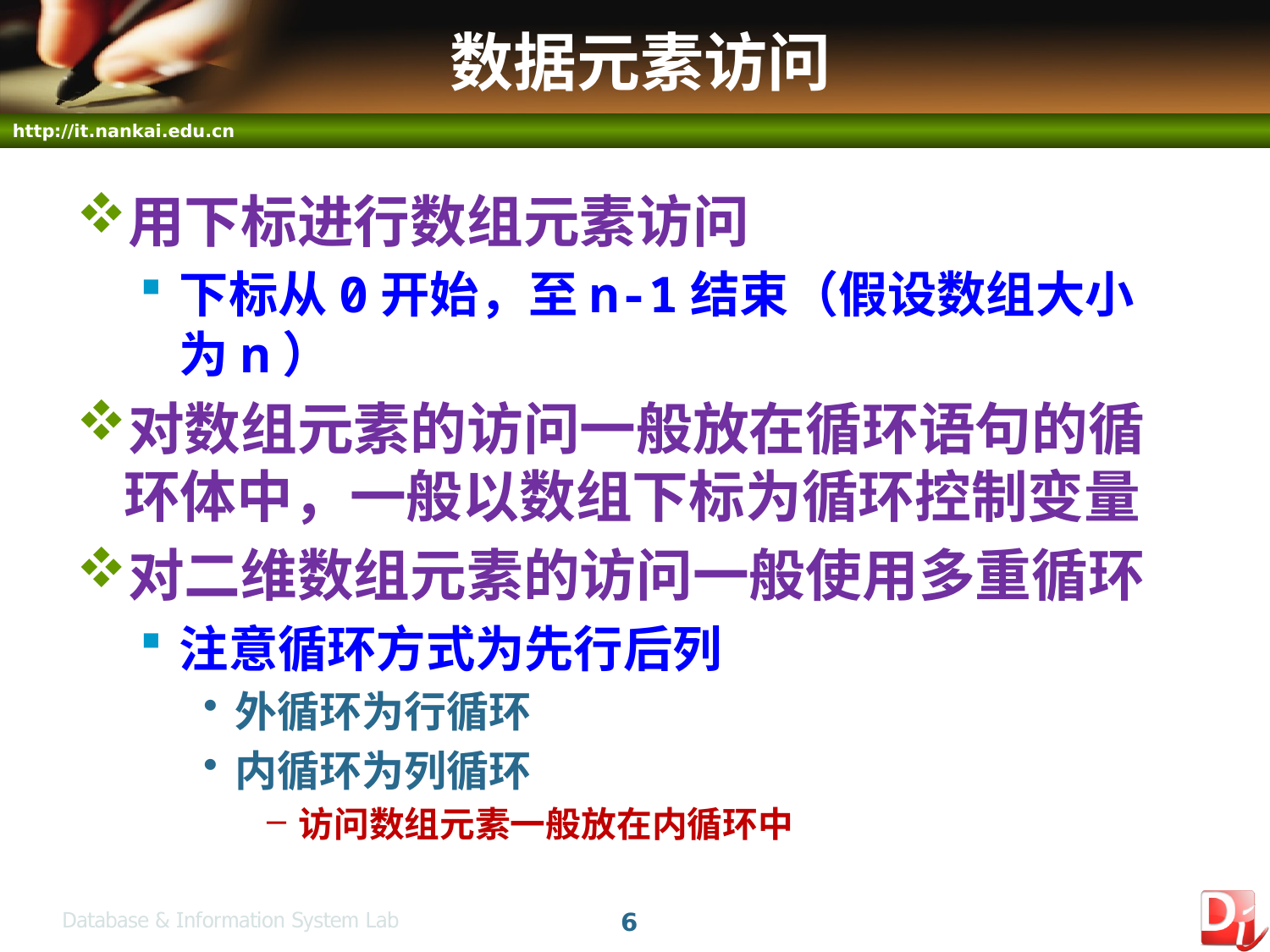

# 数据元素访问
用下标进行数组元素访问
下标从0开始，至n-1结束（假设数组大小为n）
对数组元素的访问一般放在循环语句的循环体中，一般以数组下标为循环控制变量
对二维数组元素的访问一般使用多重循环
注意循环方式为先行后列
外循环为行循环
内循环为列循环
访问数组元素一般放在内循环中
6
Database & Information System Lab